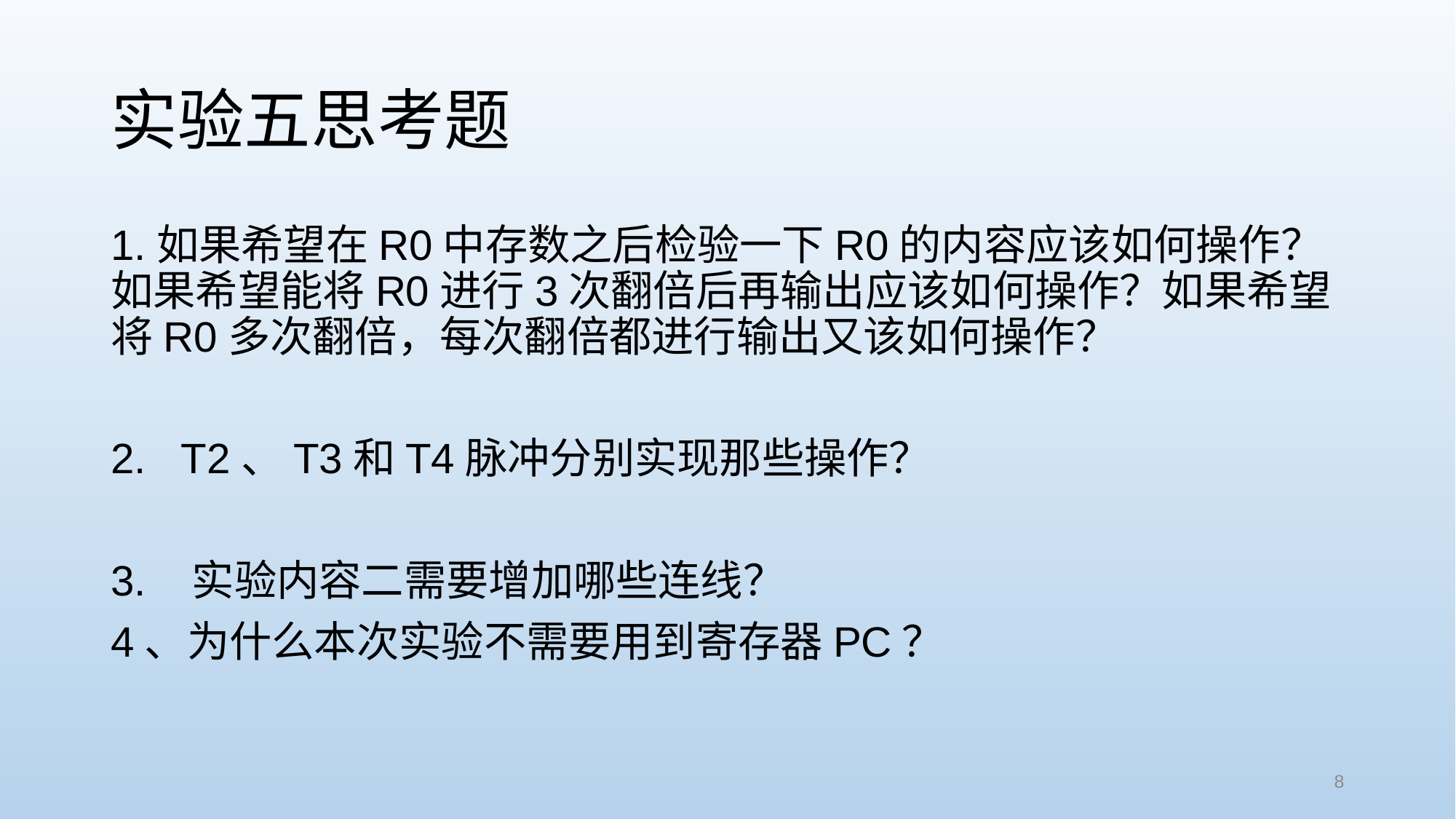

# 实验五思考题
1.如果希望在R0中存数之后检验一下R0的内容应该如何操作？如果希望能将R0进行3次翻倍后再输出应该如何操作？如果希望将R0多次翻倍，每次翻倍都进行输出又该如何操作？

2.   T2、T3和T4脉冲分别实现那些操作？

3.   实验内容二需要增加哪些连线？
4、为什么本次实验不需要用到寄存器PC？
8